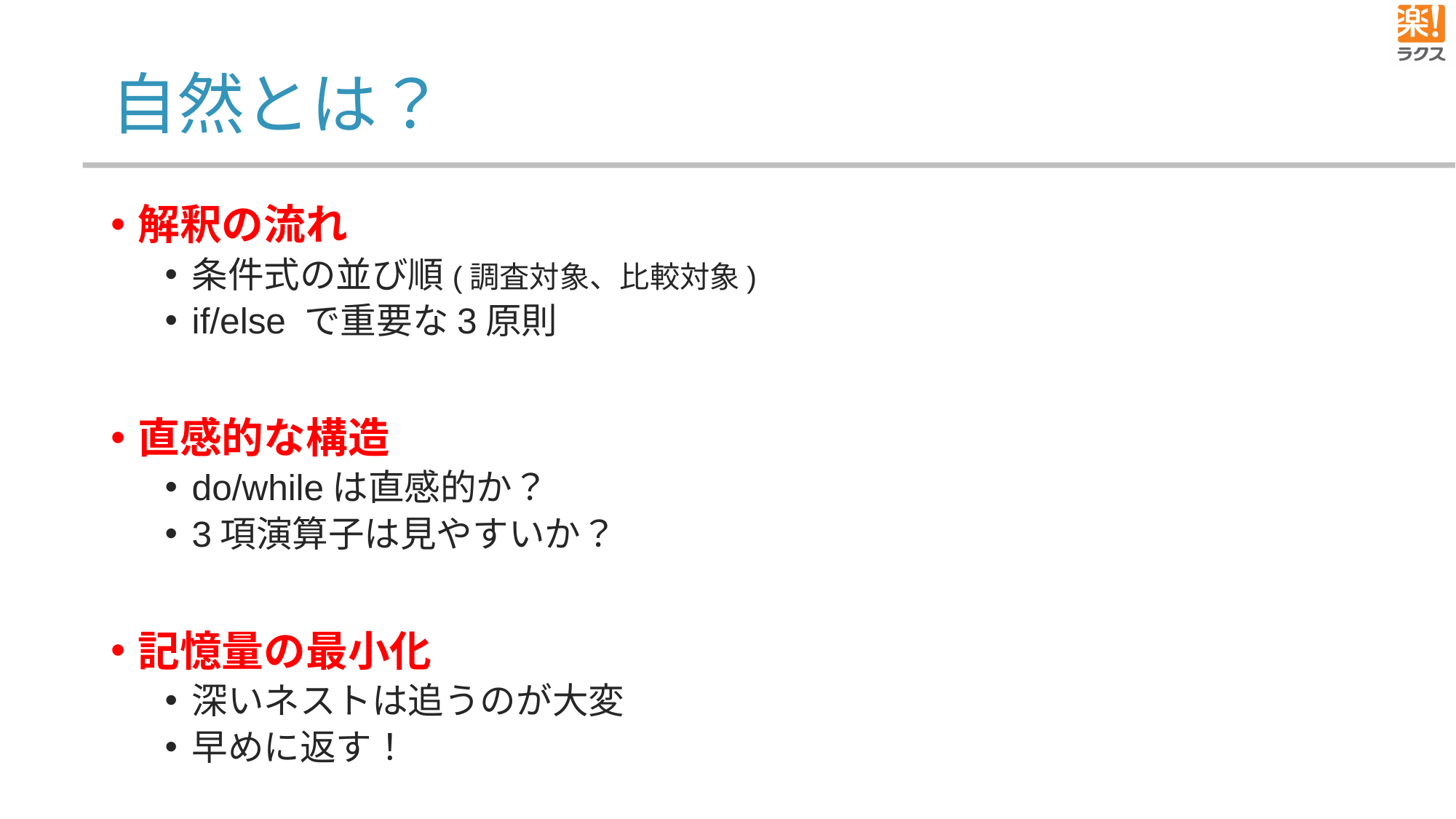

# 自然とは？
解釈の流れ
条件式の並び順(調査対象、比較対象)
if/else で重要な3原則

直感的な構造
do/whileは直感的か？
3項演算子は見やすいか？

記憶量の最小化
深いネストは追うのが大変
早めに返す！